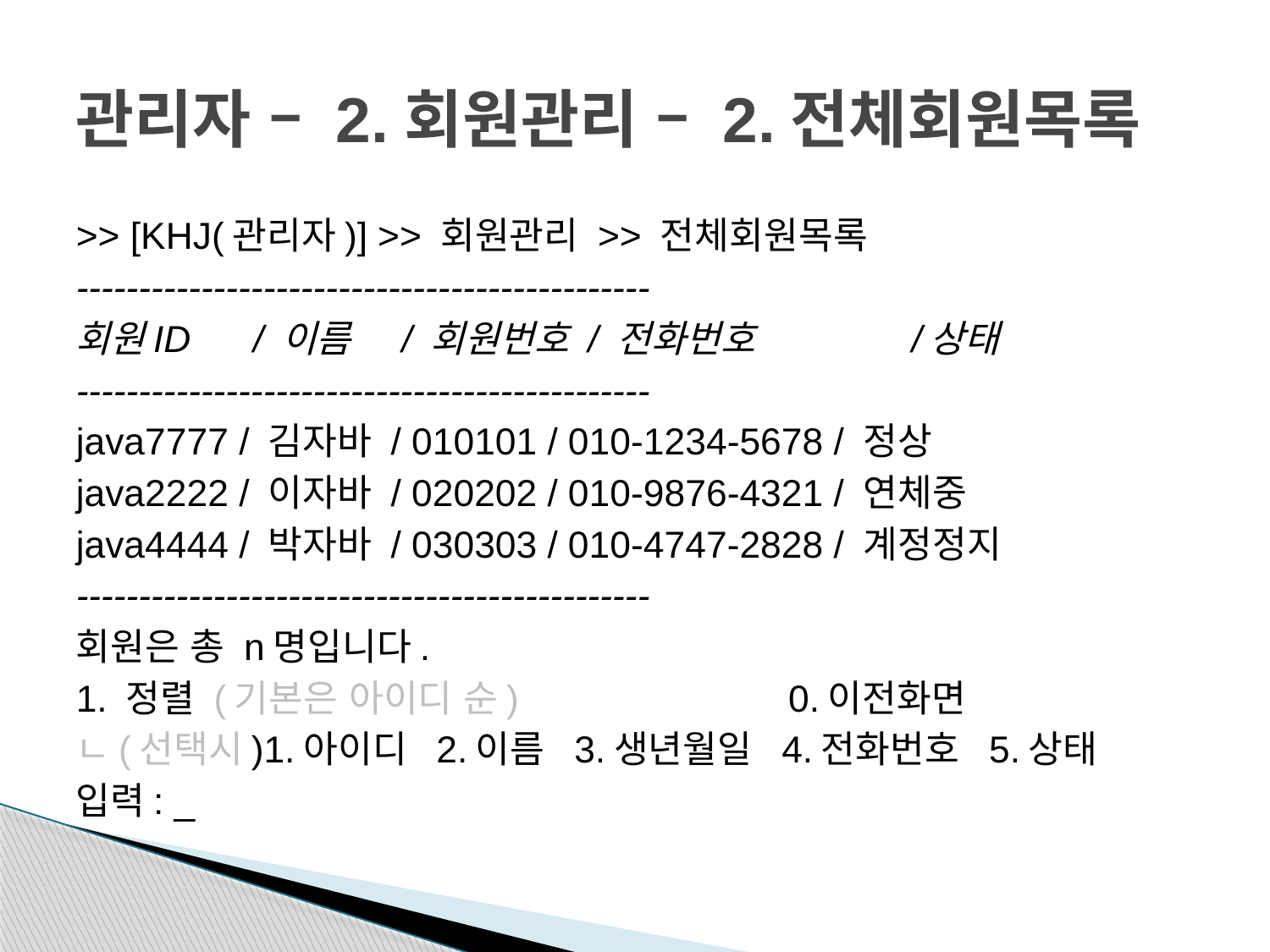

# 관리자 – 2.회원관리 – 2.전체회원목록
>> [KHJ(관리자)] >> 회원관리 >> 전체회원목록
----------------------------------------------
회원ID      / 이름    / 회원번호 / 전화번호              /상태
----------------------------------------------
java7777 / 김자바 / 010101 / 010-1234-5678 / 정상
java2222 / 이자바 / 020202 / 010-9876-4321 / 연체중
java4444 / 박자바 / 030303 / 010-4747-2828 / 계정정지
----------------------------------------------
회원은 총 n명입니다.
1. 정렬 (기본은 아이디 순)                          0.이전화면
ㄴ(선택시)1.아이디  2.이름  3.생년월일  4.전화번호  5.상태
입력: _